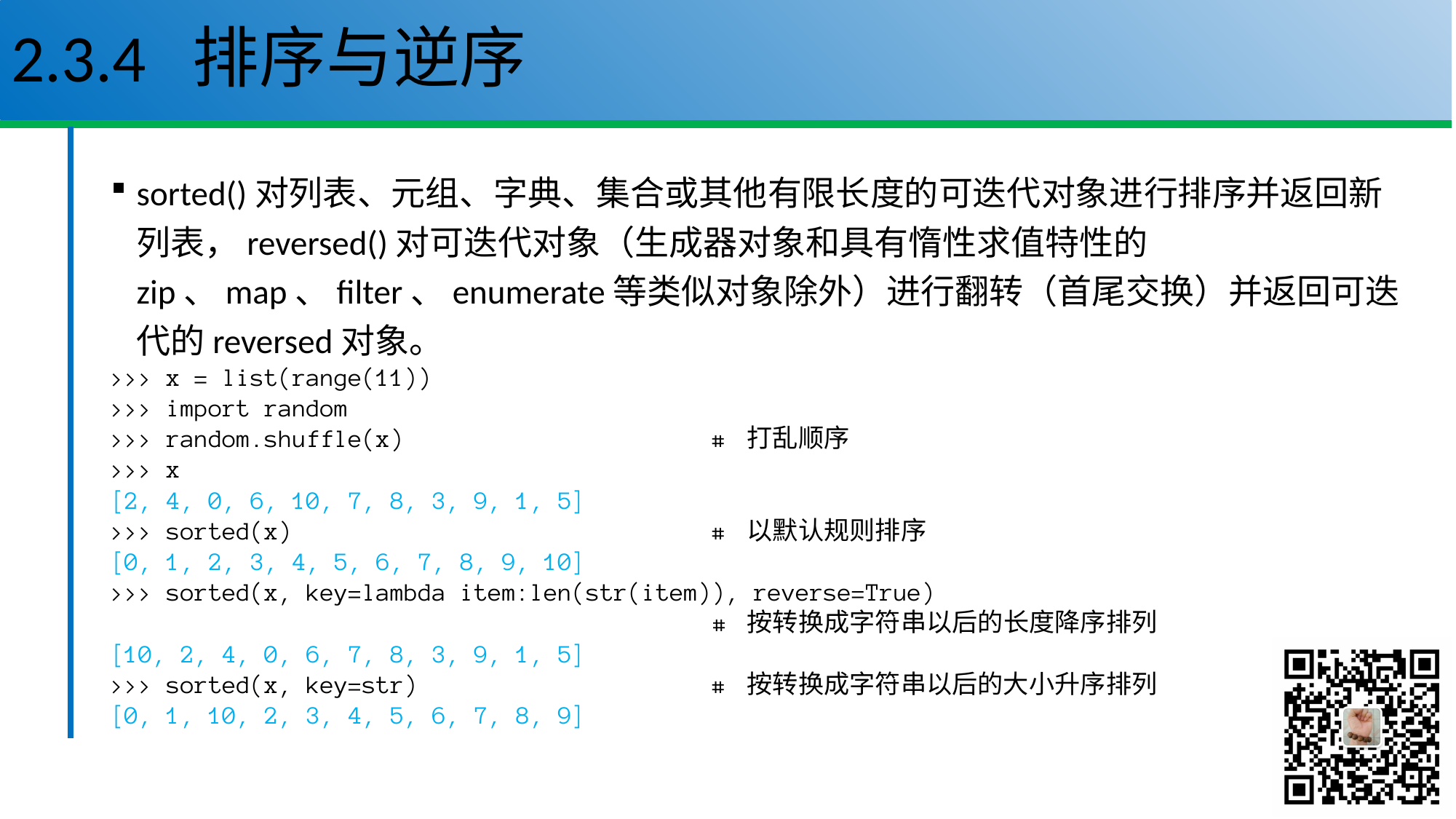

# 2.3.4  排序与逆序
sorted()对列表、元组、字典、集合或其他有限长度的可迭代对象进行排序并返回新列表，reversed()对可迭代对象（生成器对象和具有惰性求值特性的zip、map、filter、enumerate等类似对象除外）进行翻转（首尾交换）并返回可迭代的reversed对象。
>>> x = list(range(11))
>>> import random
>>> random.shuffle(x)                      # 打乱顺序
>>> x
[2, 4, 0, 6, 10, 7, 8, 3, 9, 1, 5]
>>> sorted(x)                              # 以默认规则排序
[0, 1, 2, 3, 4, 5, 6, 7, 8, 9, 10]
>>> sorted(x, key=lambda item:len(str(item)), reverse=True)
                                           # 按转换成字符串以后的长度降序排列
[10, 2, 4, 0, 6, 7, 8, 3, 9, 1, 5]
>>> sorted(x, key=str)                     # 按转换成字符串以后的大小升序排列
[0, 1, 10, 2, 3, 4, 5, 6, 7, 8, 9]
59